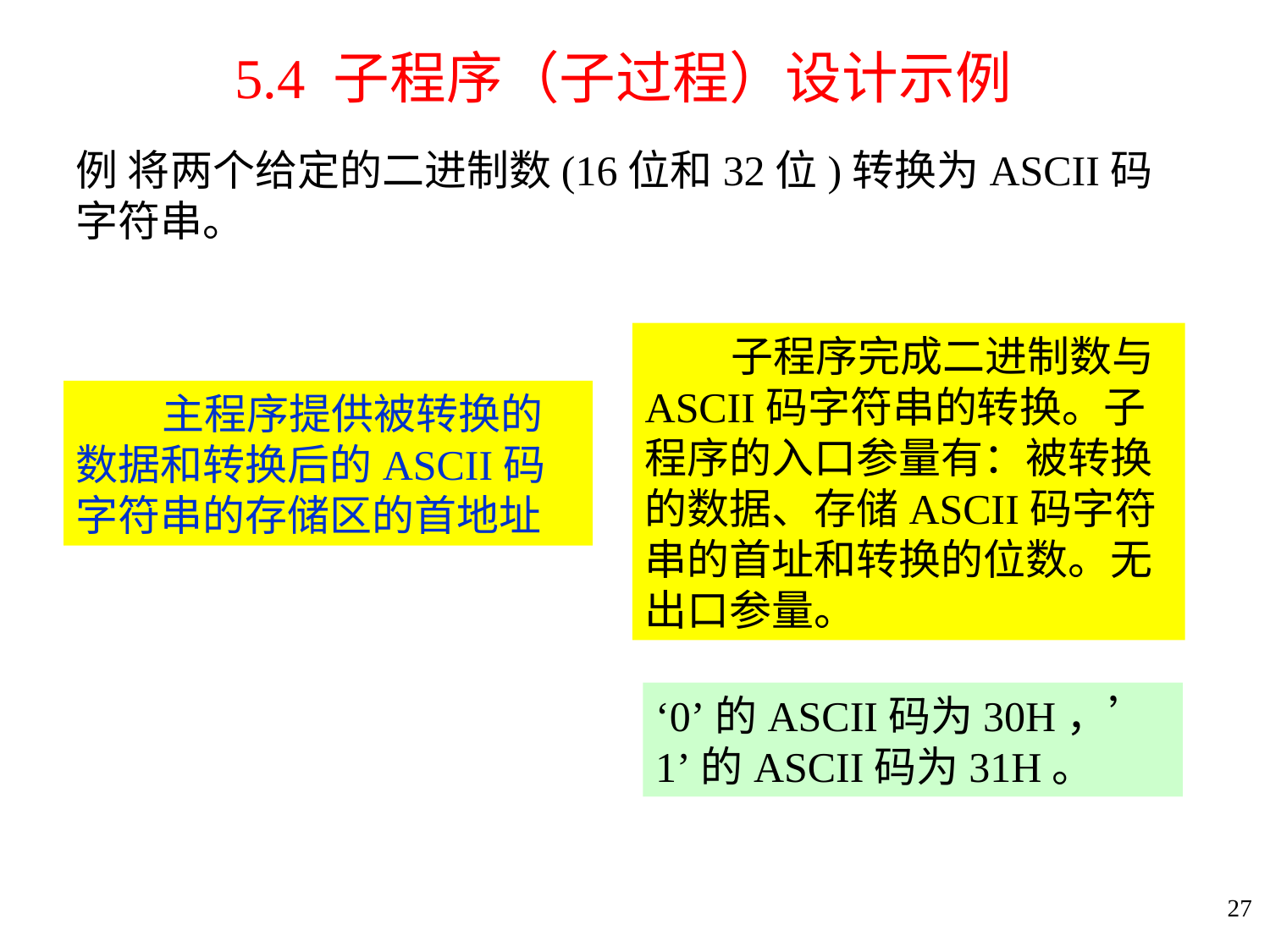

5.4 子程序（子过程）设计示例
例 将两个给定的二进制数(16位和32位)转换为ASCII码字符串。
        子程序完成二进制数与ASCII码字符串的转换。子程序的入口参量有：被转换的数据、存储ASCII码字符串的首址和转换的位数。无出口参量。
        主程序提供被转换的数据和转换后的ASCII码字符串的存储区的首地址
‘0’的ASCII码为30H，’1’的ASCII码为31H。
27